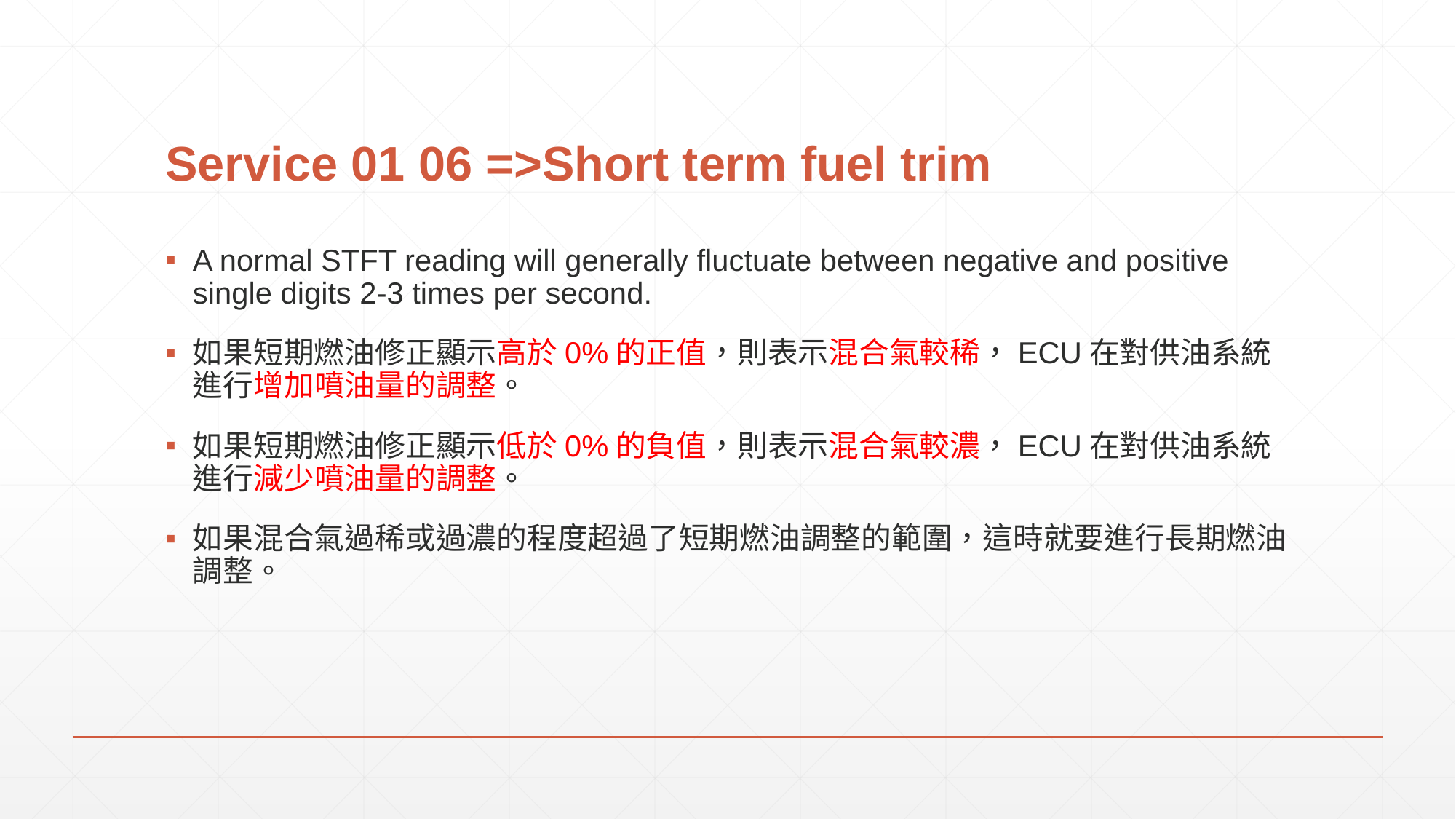

# Service 01 06 =>Short term fuel trim
A normal STFT reading will generally fluctuate between negative and positive single digits 2-3 times per second.
如果短期燃油修正顯示高於0%的正值，則表示混合氣較稀，ECU在對供油系統進行增加噴油量的調整。
如果短期燃油修正顯示低於0%的負值，則表示混合氣較濃，ECU在對供油系統進行減少噴油量的調整。
如果混合氣過稀或過濃的程度超過了短期燃油調整的範圍，這時就要進行長期燃油調整。